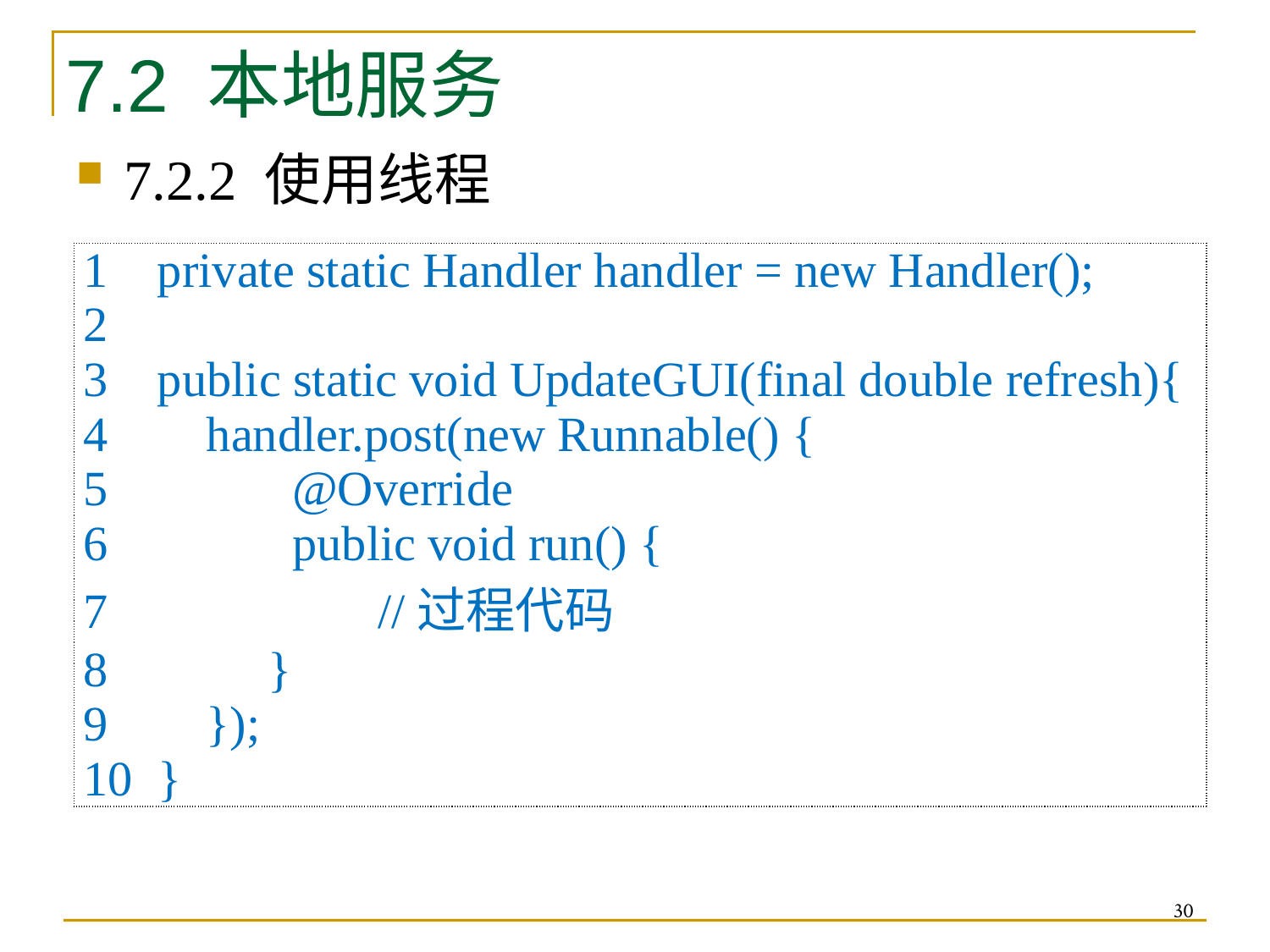

# 7.2 本地服务
7.2.2 使用线程
| 1 private static Handler handler = new Handler(); 2 3 public static void UpdateGUI(final double refresh){ 4 handler.post(new Runnable() { 5 @Override 6 public void run() { 7 //过程代码 8 } 9 }); 10 } |
| --- |
30